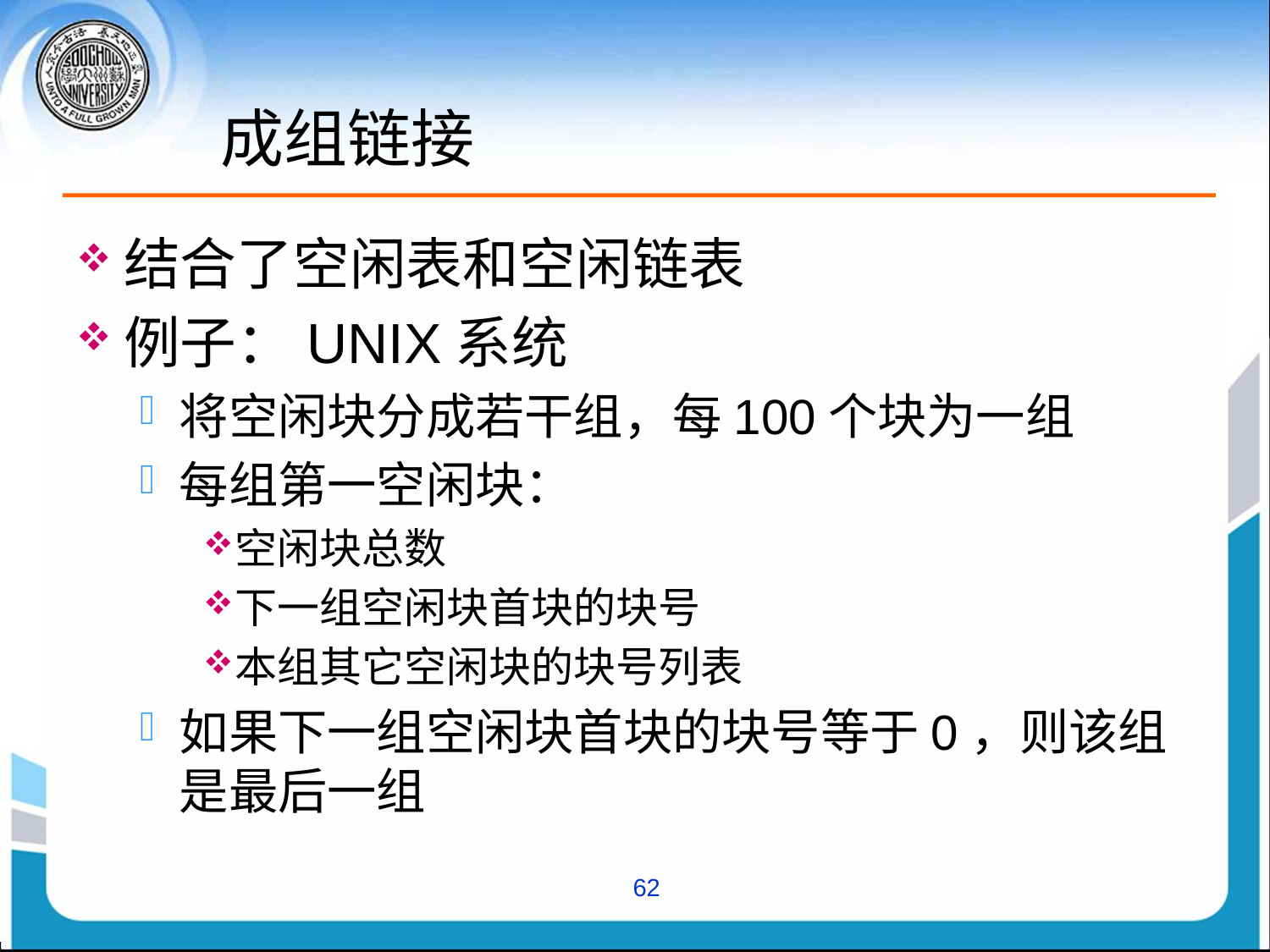

# 成组链接
结合了空闲表和空闲链表
例子：UNIX系统
将空闲块分成若干组，每100个块为一组
每组第一空闲块：
空闲块总数
下一组空闲块首块的块号
本组其它空闲块的块号列表
如果下一组空闲块首块的块号等于0，则该组是最后一组

62